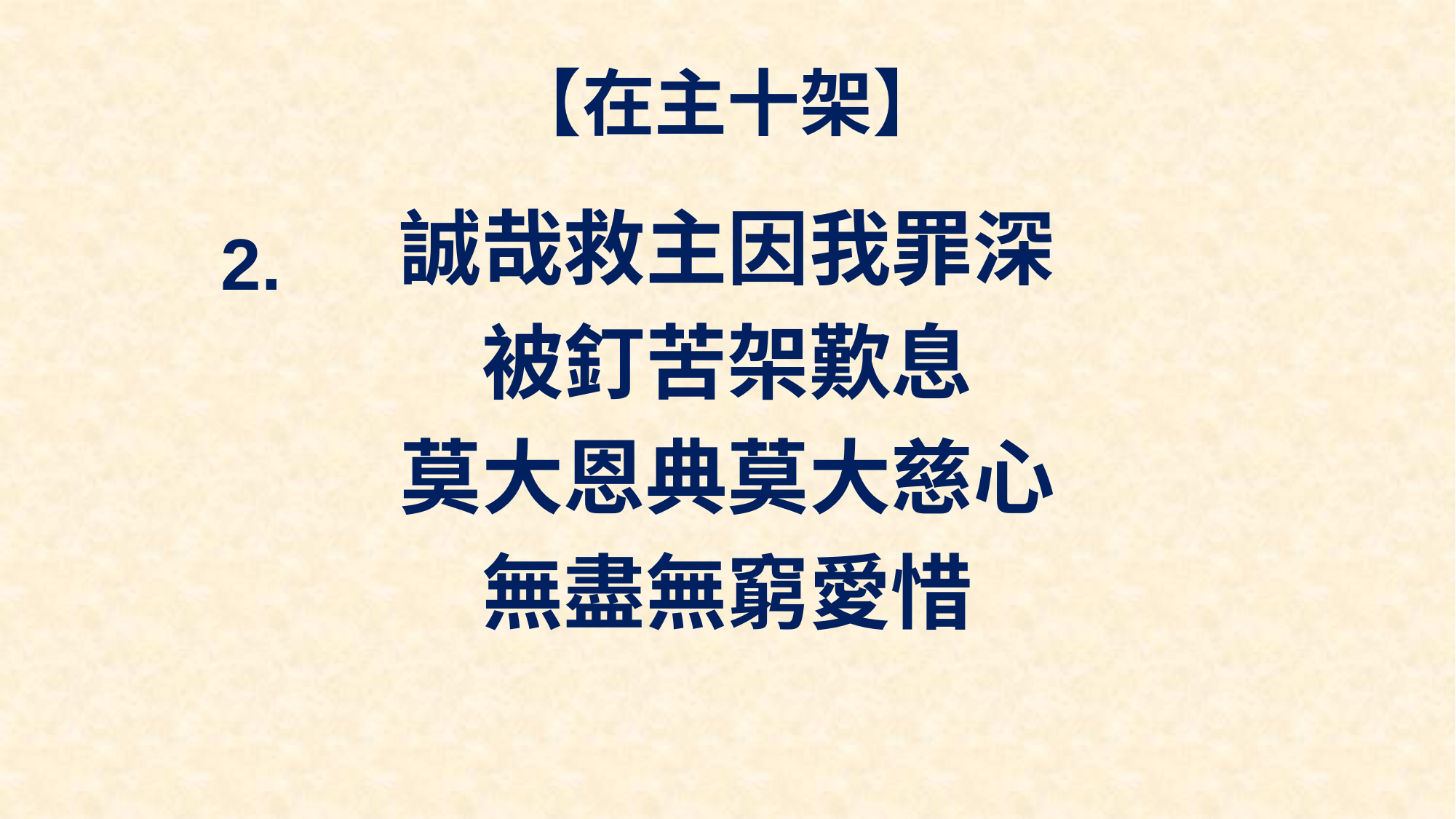

# 【在主十架】
誠哉救主因我罪深
被釘苦架歎息
莫大恩典莫大慈心
無盡無窮愛惜
2.